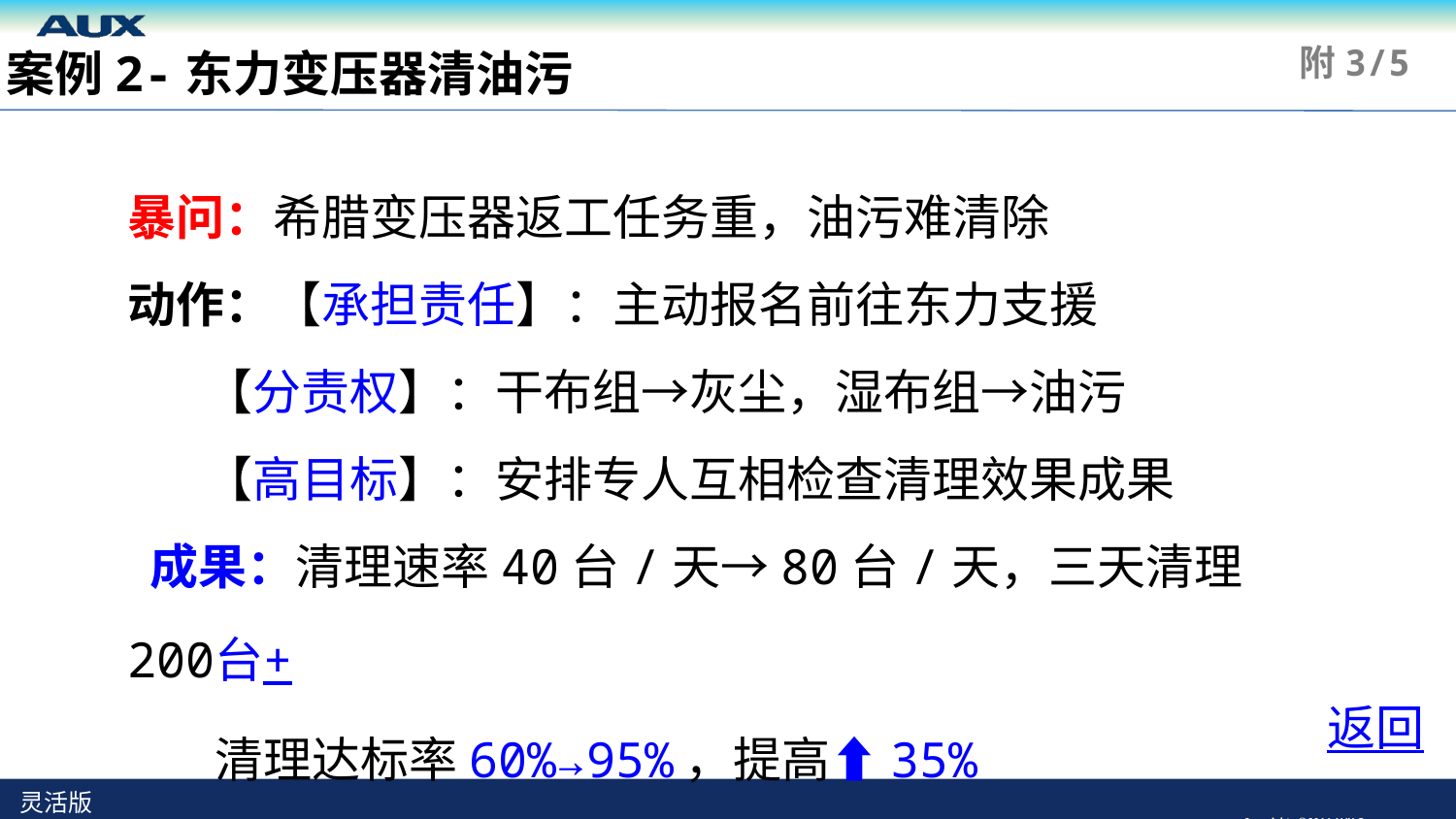

附3/5
案例2-东力变压器清油污
暴问：希腊变压器返工任务重，油污难清除
动作：【承担责任】：主动报名前往东力支援
      【分责权】：干布组→灰尘，湿布组→油污
      【高目标】：安排专人互相检查清理效果成果
 成果：清理速率40台/天→80台/天，三天清理200台+
       清理达标率60%→95%，提高⬆35%
返回